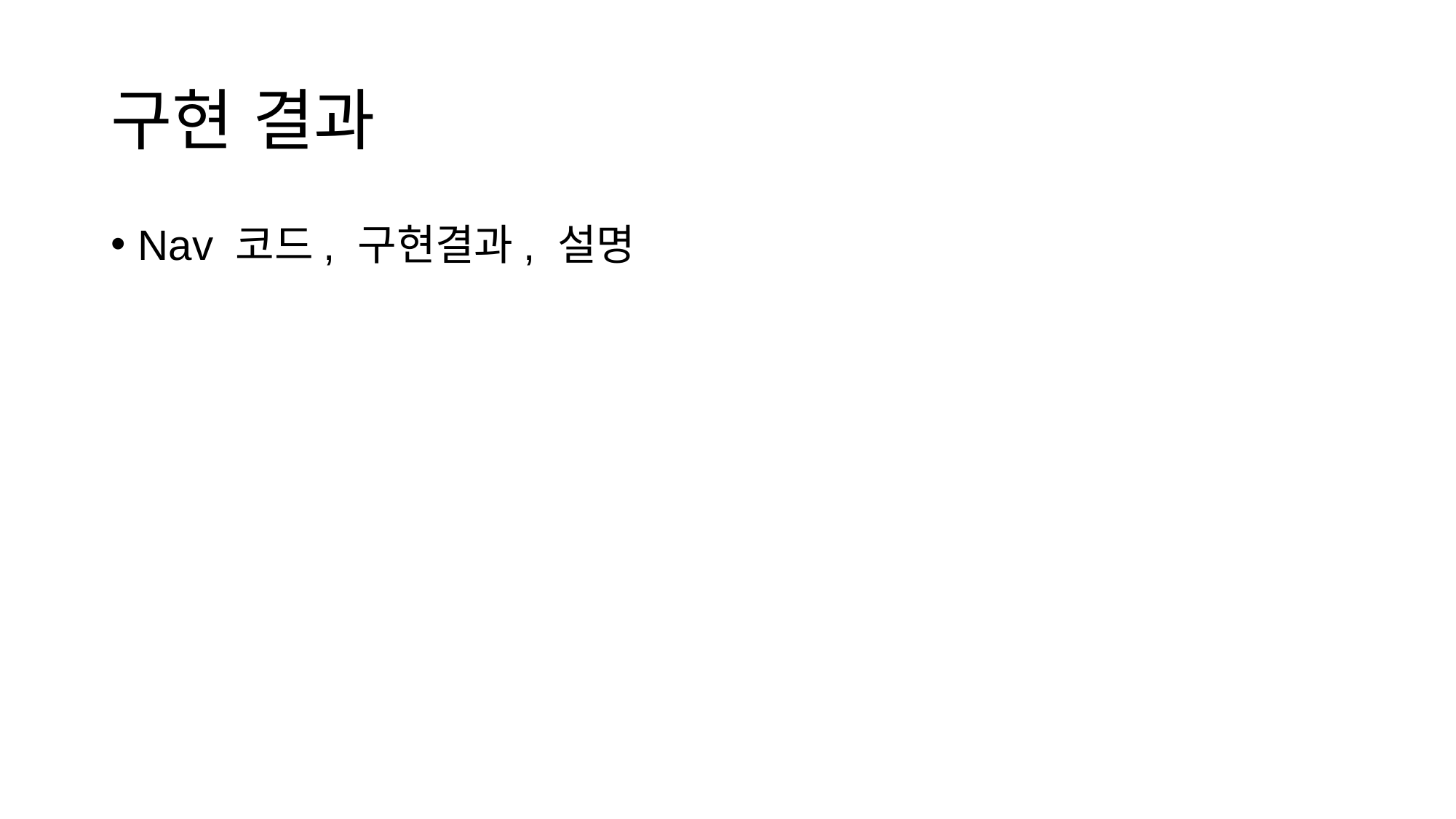

# 구현 결과
Nav 코드, 구현결과, 설명